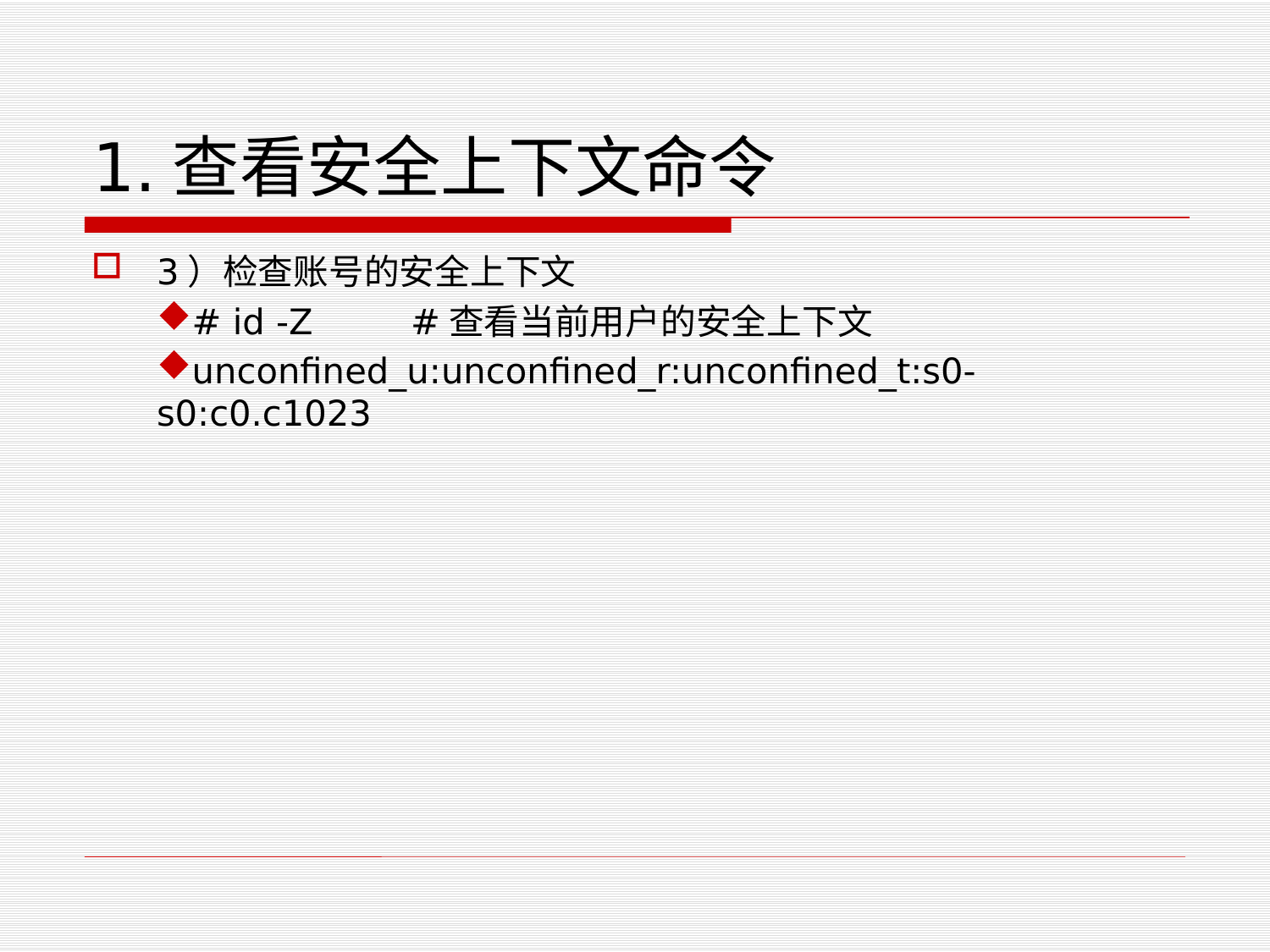

# 1.查看安全上下文命令
3）检查账号的安全上下文
# id -Z	#查看当前用户的安全上下文
unconfined_u:unconfined_r:unconfined_t:s0-s0:c0.c1023